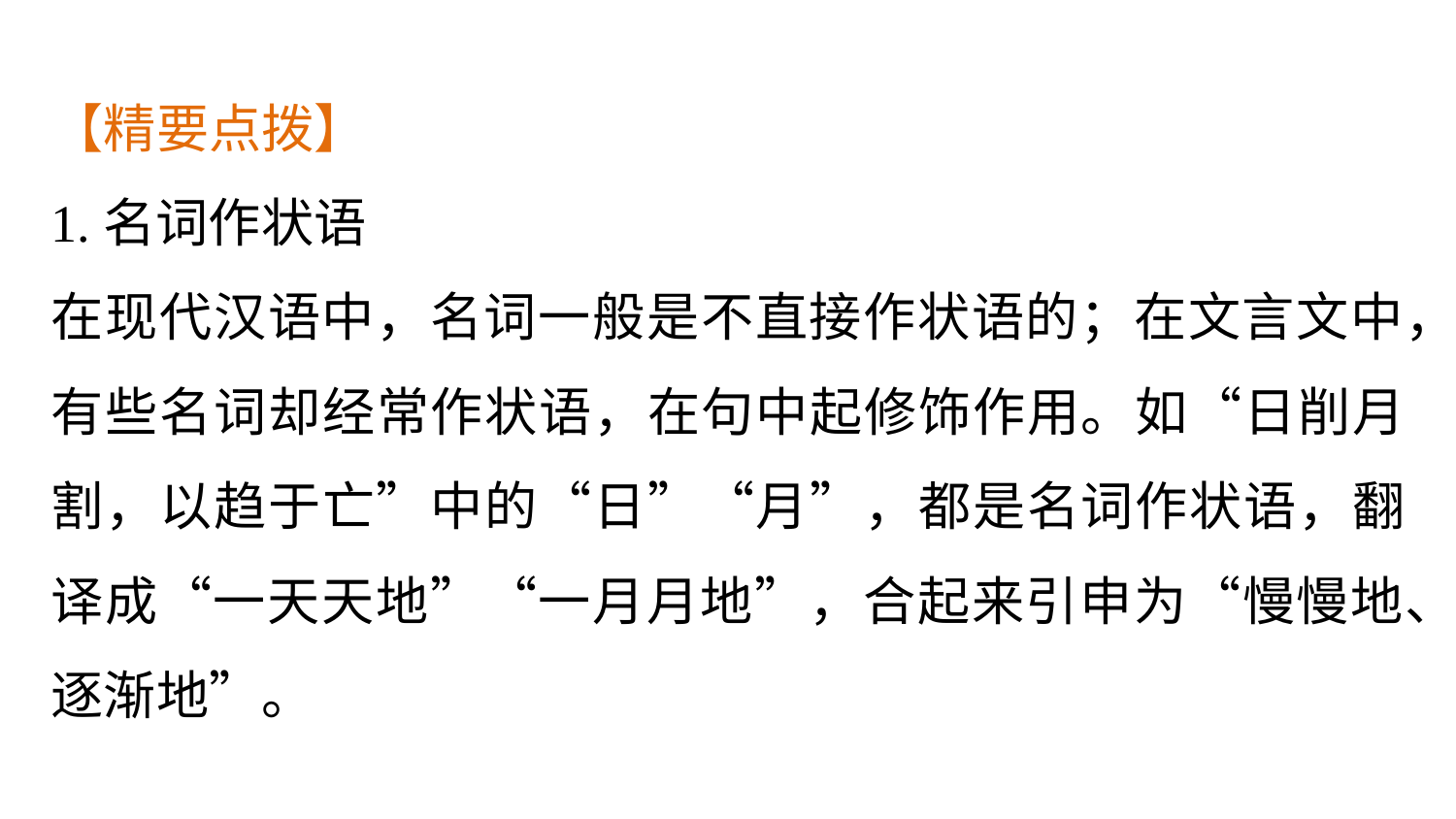

【精要点拨】
1.名词作状语
在现代汉语中，名词一般是不直接作状语的；在文言文中，有些名词却经常作状语，在句中起修饰作用。如“日削月割，以趋于亡”中的“日”“月”，都是名词作状语，翻译成“一天天地”“一月月地”，合起来引申为“慢慢地、逐渐地”。